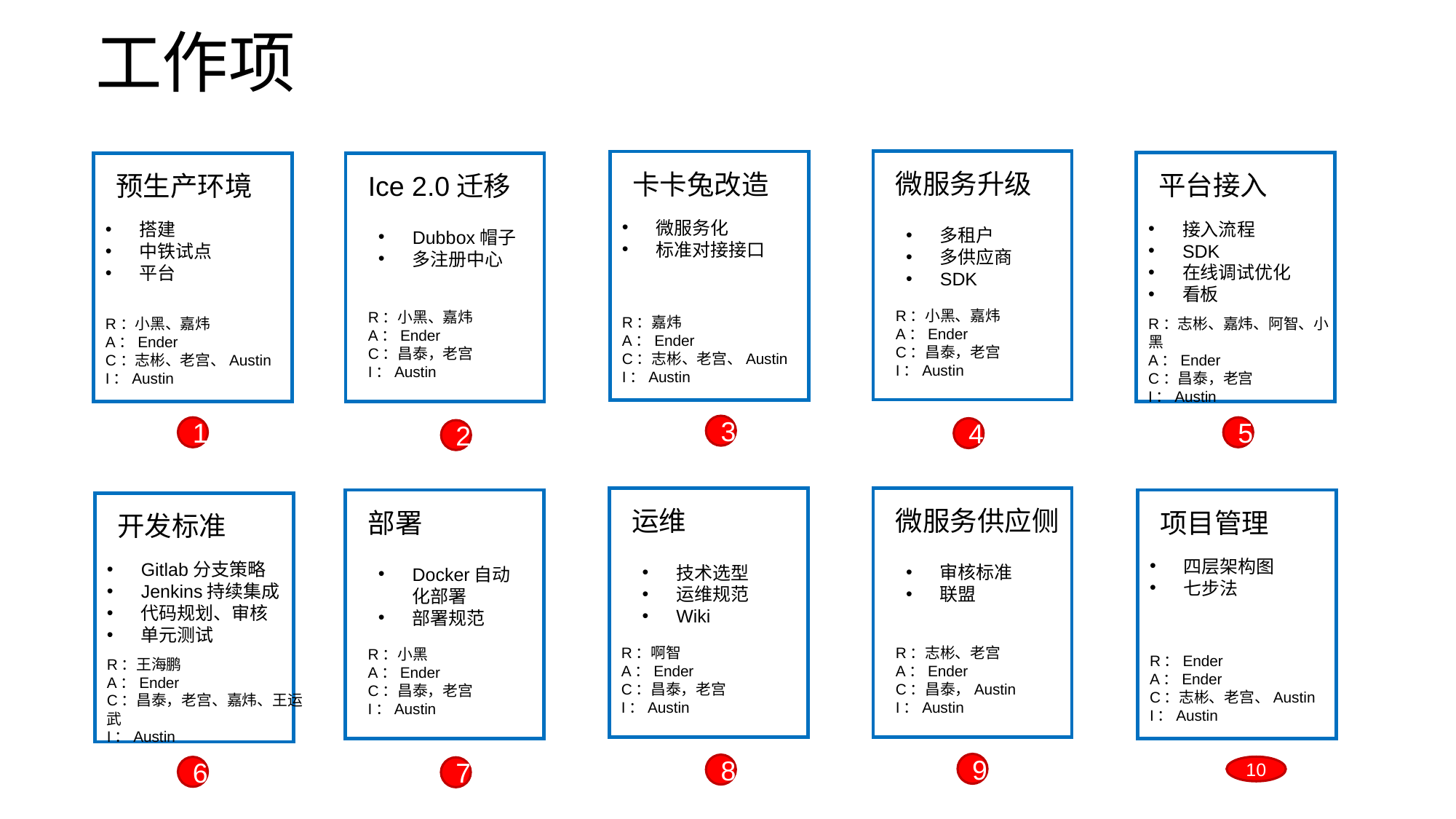

# 工作项

微服务升级
多租户
多供应商
SDK
R：小黑、嘉炜
A：Ender
C：昌泰，老宫
I：Austin

卡卡兔改造
微服务化
标准对接接口
R：嘉炜
A：Ender
C：志彬、老宫、Austin
I：Austin

平台接入
接入流程
SDK
在线调试优化
看板
R：志彬、嘉炜、阿智、小黑
A：Ender
C：昌泰，老宫
I：Austin

预生产环境
搭建
中铁试点
平台
R：小黑、嘉炜
A：Ender
C：志彬、老宫、Austin
I：Austin

Ice 2.0迁移
Dubbox帽子
多注册中心
R：小黑、嘉炜
A：Ender
C：昌泰，老宫
I：Austin
3
1
5
4
2

运维
技术选型
运维规范
Wiki
R：啊智
A：Ender
C：昌泰，老宫
I：Austin

微服务供应侧
审核标准
联盟
R：志彬、老宫
A：Ender
C：昌泰，Austin
I：Austin

部署
Docker自动化部署
部署规范
R：小黑
A：Ender
C：昌泰，老宫
I：Austin

项目管理
四层架构图
七步法
R：Ender
A：Ender
C：志彬、老宫、Austin
I：Austin

开发标准
Gitlab分支策略
Jenkins持续集成
代码规划、审核
单元测试
R：王海鹏
A：Ender
C：昌泰，老宫、嘉炜、王运武
I：Austin
9
8
10
6
7